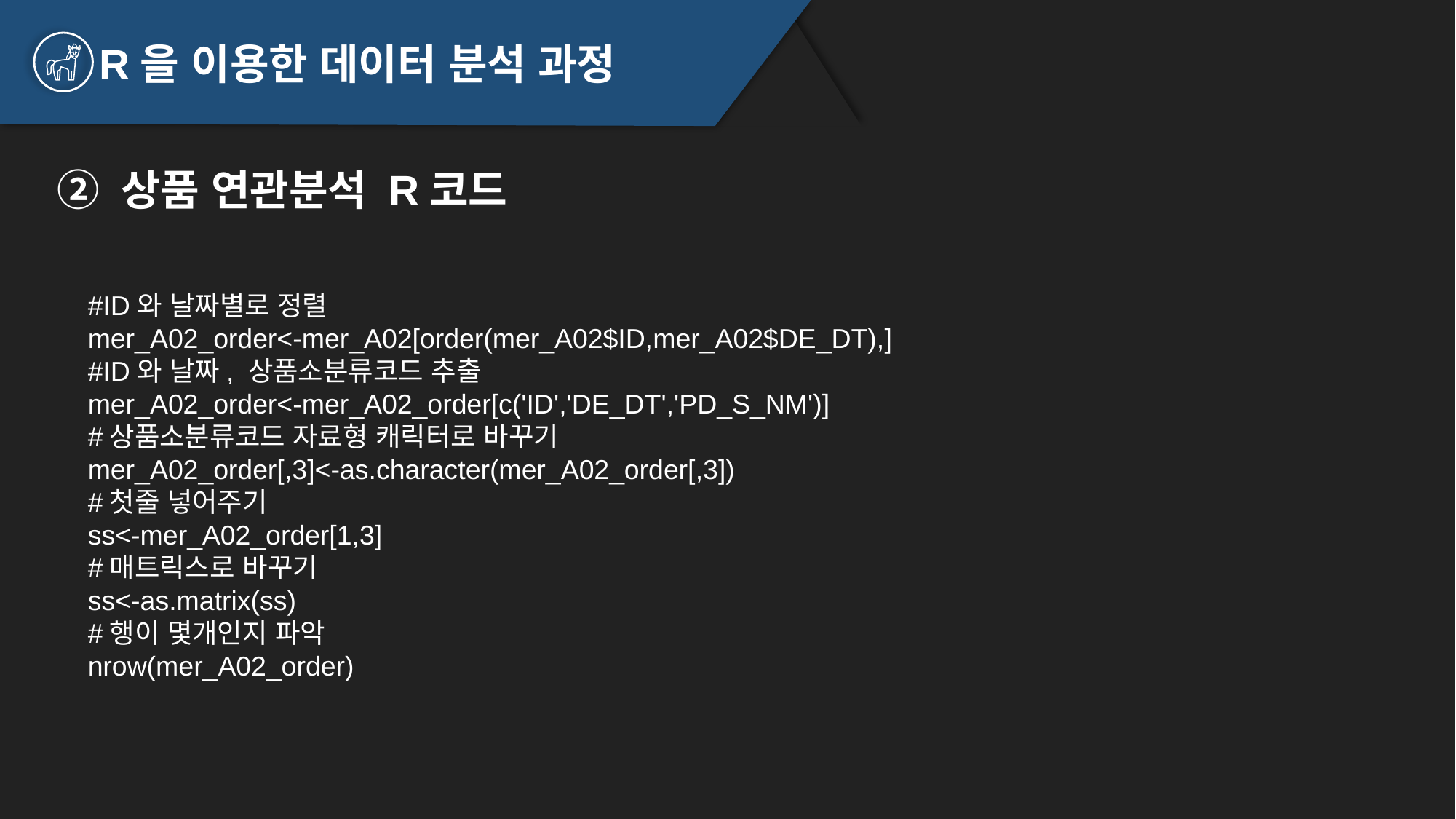

R을 이용한 데이터 분석 과정
② 상품 연관분석 R코드

#ID와 날짜별로 정렬
mer_A02_order<-mer_A02[order(mer_A02$ID,mer_A02$DE_DT),]
#ID와 날짜, 상품소분류코드 추출
mer_A02_order<-mer_A02_order[c('ID','DE_DT','PD_S_NM')]
#상품소분류코드 자료형 캐릭터로 바꾸기
mer_A02_order[,3]<-as.character(mer_A02_order[,3])
#첫줄 넣어주기
ss<-mer_A02_order[1,3]
#매트릭스로 바꾸기
ss<-as.matrix(ss)
#행이 몇개인지 파악
nrow(mer_A02_order)